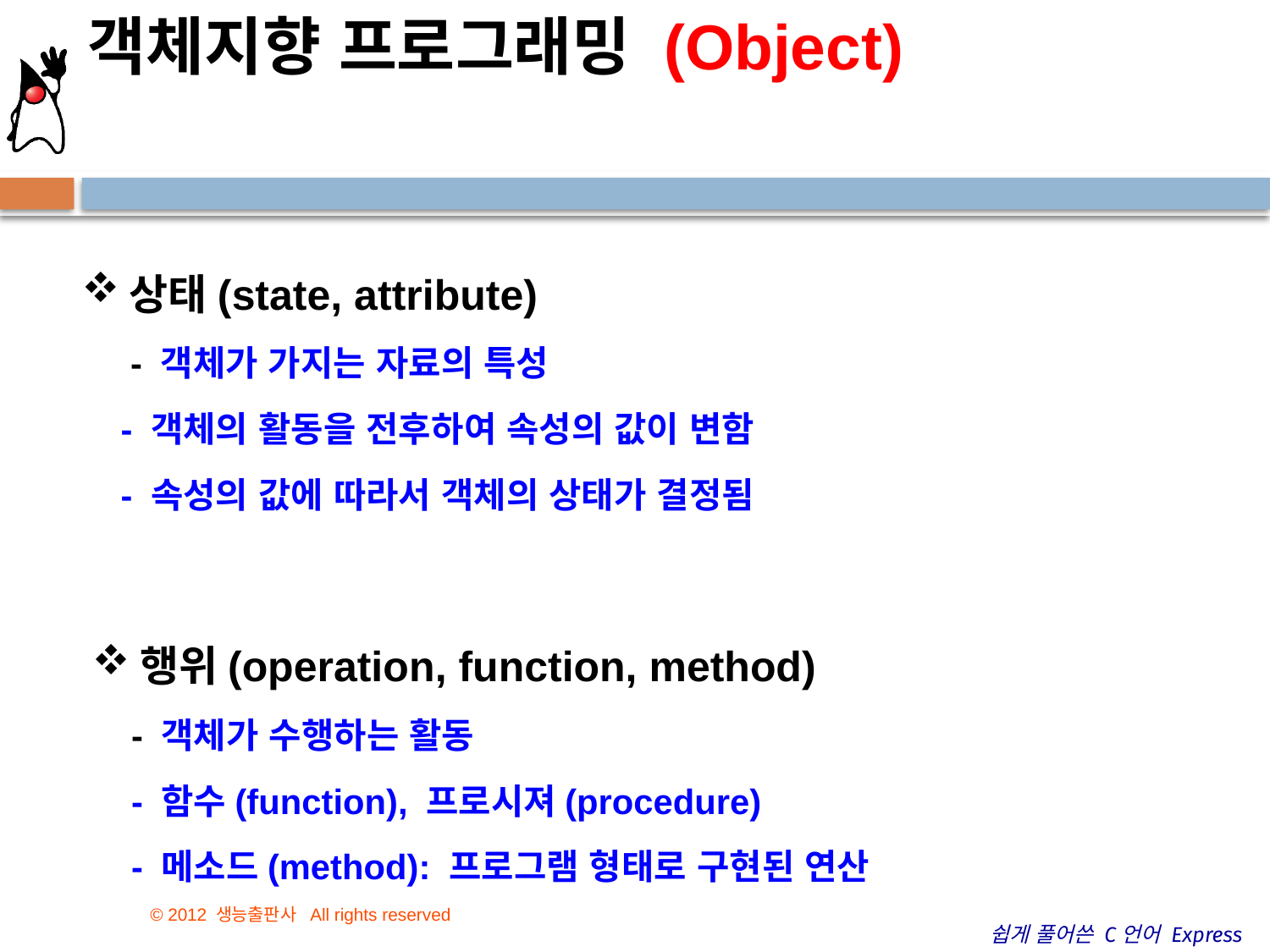

객체지향 프로그래밍 (Object)
상태(state, attribute)
     - 객체가 가지는 자료의 특성
    - 객체의 활동을 전후하여 속성의 값이 변함
    - 속성의 값에 따라서 객체의 상태가 결정됨
행위(operation, function, method)
    - 객체가 수행하는 활동
    - 함수(function), 프로시져(procedure)
    - 메소드(method): 프로그램 형태로 구현된 연산